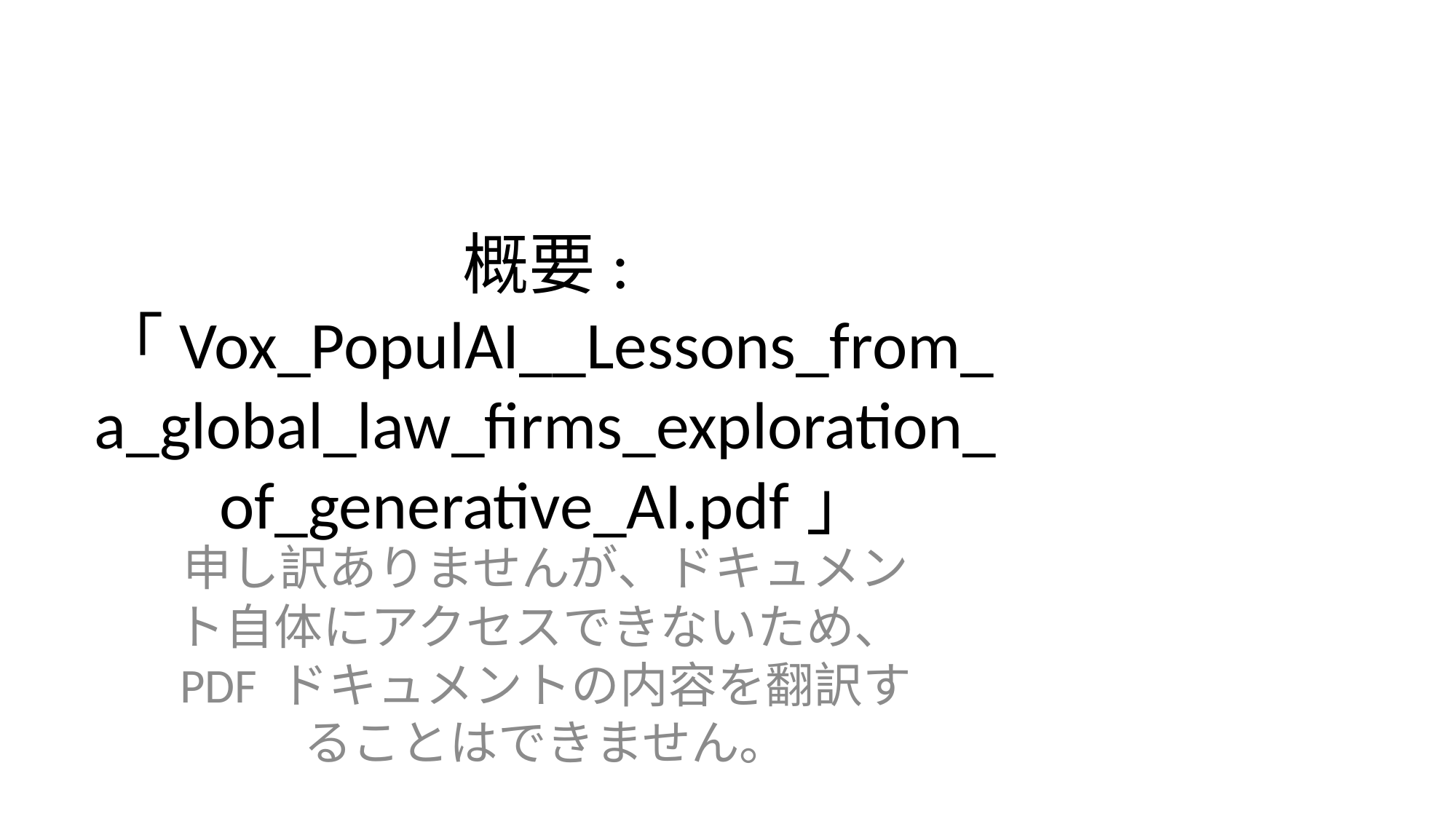

# 概要: 「Vox_PopulAI__Lessons_from_a_global_law_firms_exploration_of_generative_AI.pdf」

申し訳ありませんが、ドキュメント自体にアクセスできないため、PDF ドキュメントの内容を翻訳することはできません。

もし、ドキュメントの一部（例えば、特定の段落や文）を共有していただければ、翻訳のお手伝いをすることができます。